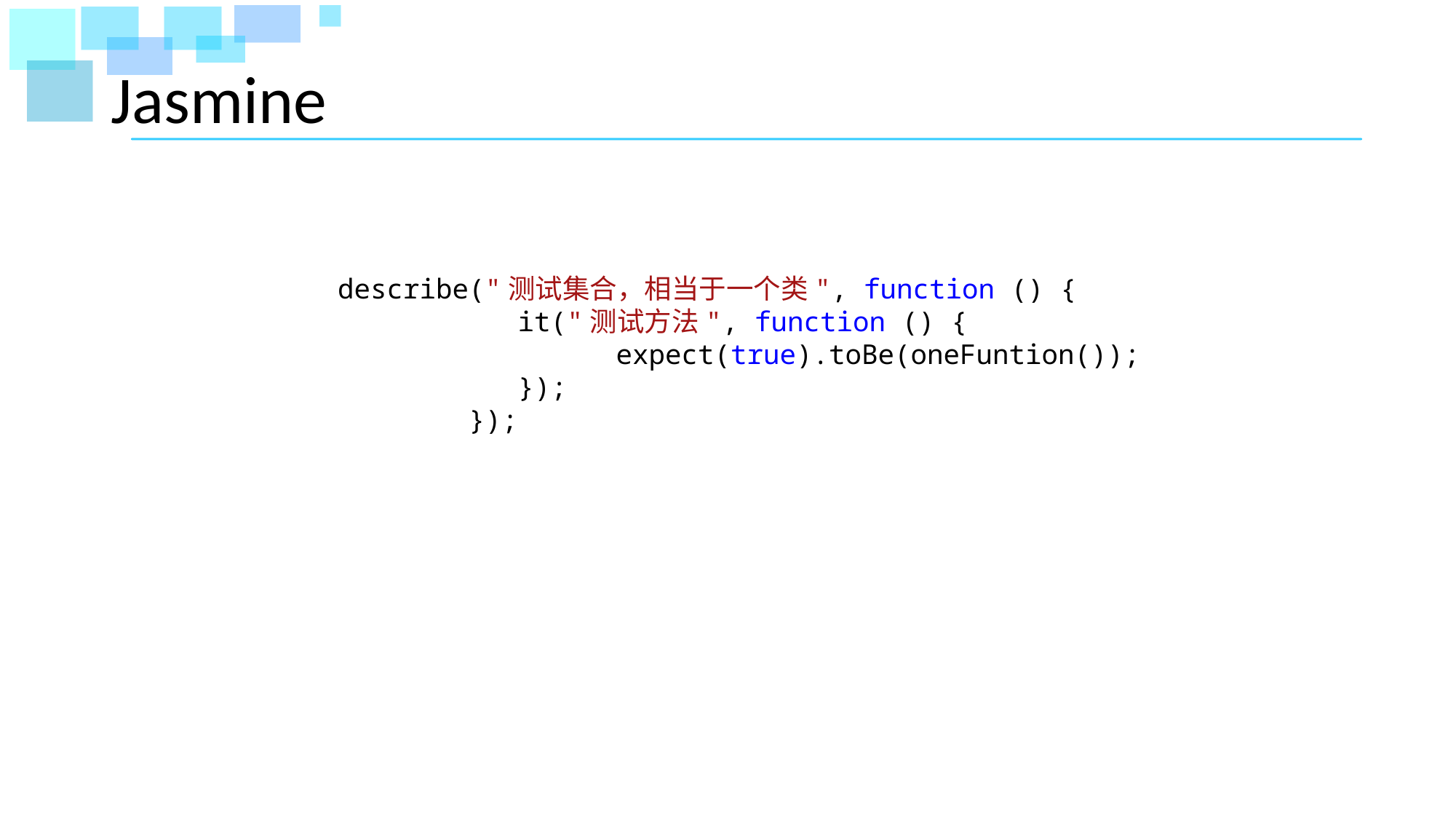

# Jasmine
 describe("测试集合，相当于一个类", function () {
            it("测试方法", function () {
                  expect(true).toBe(oneFuntion());
            });
         });